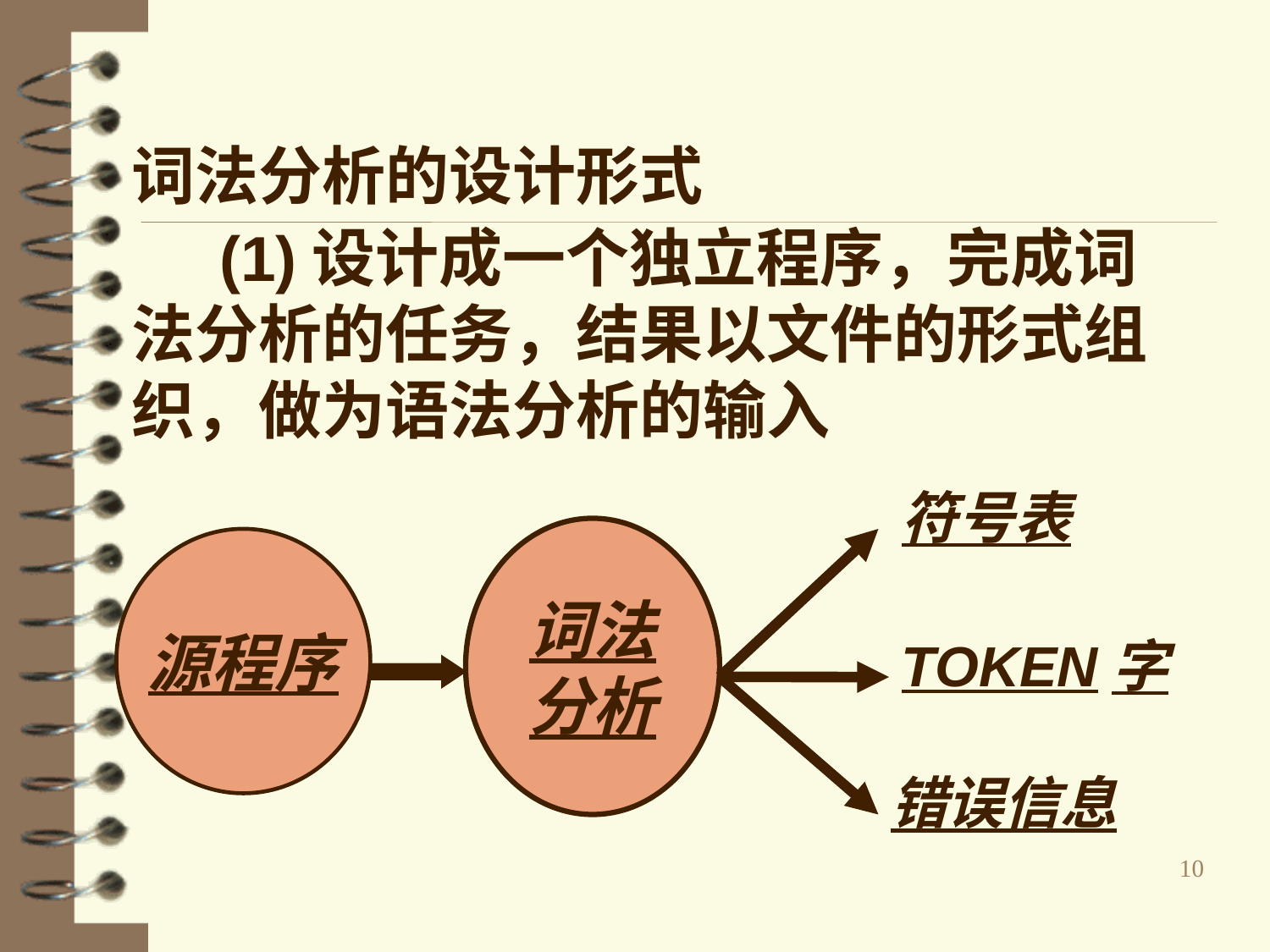

词法分析的设计形式
     (1)设计成一个独立程序，完成词法分析的任务，结果以文件的形式组织，做为语法分析的输入
符号表
词法
分析
源程序

TOKEN字

错误信息
10